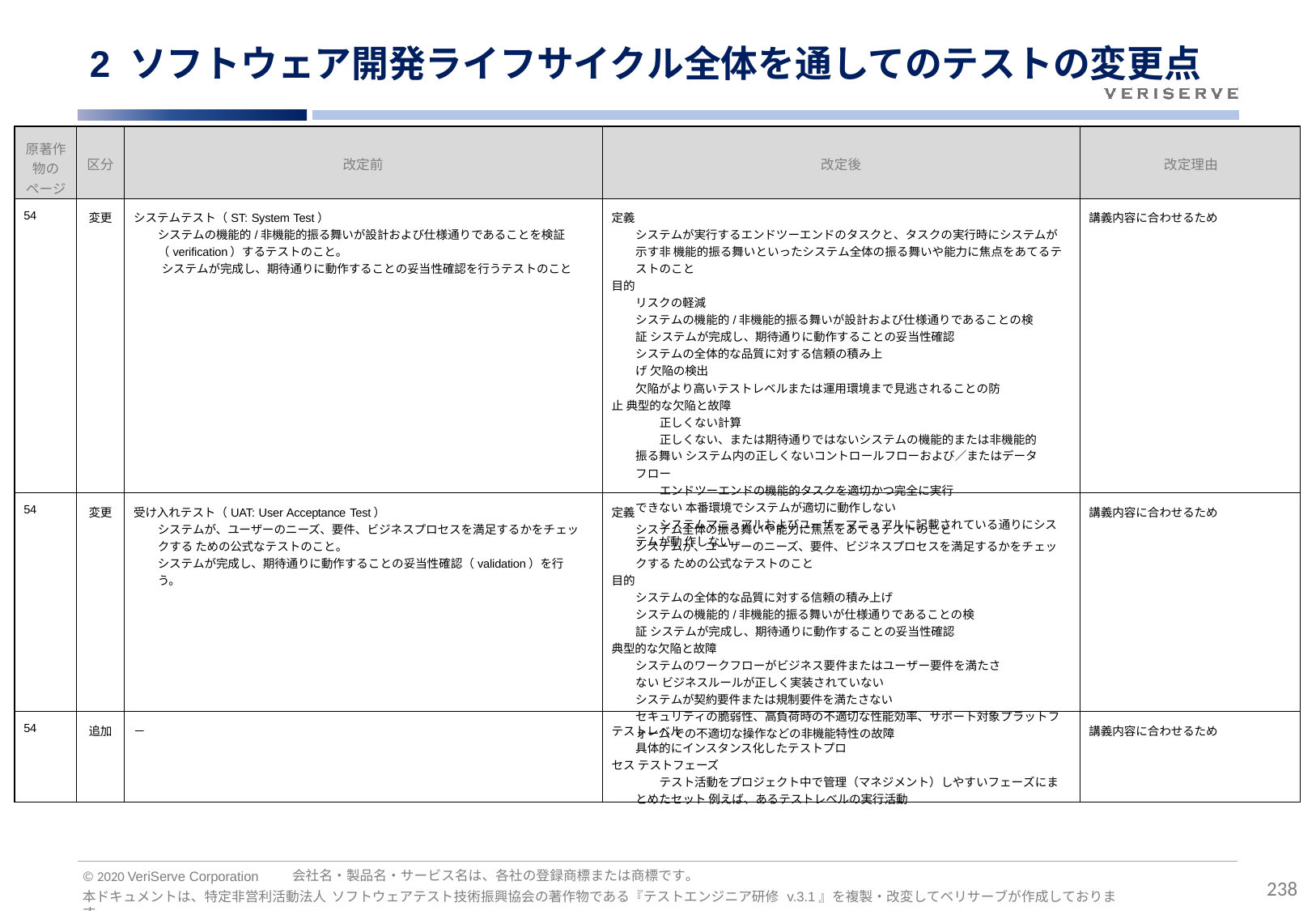

# 2 ソフトウェア開発ライフサイクル全体を通してのテストの変更点

| 原著作 物の ページ | 区分 | 改定前 | 改定後 | 改定理由 |
| --- | --- | --- | --- | --- |
| 54 | 変更 | システムテスト（ST: System Test） システムの機能的/非機能的振る舞いが設計および仕様通りであることを検証 （verification）するテストのこと。 システムが完成し、期待通りに動作することの妥当性確認を行うテストのこと | 定義 システムが実行するエンドツーエンドのタスクと、タスクの実行時にシステムが示す非 機能的振る舞いといったシステム全体の振る舞いや能力に焦点をあてるテストのこと 目的 リスクの軽減 システムの機能的/非機能的振る舞いが設計および仕様通りであることの検証 システムが完成し、期待通りに動作することの妥当性確認 システムの全体的な品質に対する信頼の積み上げ 欠陥の検出 欠陥がより高いテストレベルまたは運用環境まで見逃されることの防止 典型的な欠陥と故障 正しくない計算 正しくない、または期待通りではないシステムの機能的または非機能的振る舞い システム内の正しくないコントロールフローおよび／またはデータフロー エンドツーエンドの機能的タスクを適切かつ完全に実行できない 本番環境でシステムが適切に動作しない システムマニュアルおよびユーザーマニュアルに記載されている通りにシステムが動 作しない | 講義内容に合わせるため |
| 54 | 変更 | 受け入れテスト（UAT: User Acceptance Test） システムが、ユーザーのニーズ、要件、ビジネスプロセスを満足するかをチェックする ための公式なテストのこと。 システムが完成し、期待通りに動作することの妥当性確認（validation）を行う。 | 定義 システム全体の振る舞いや能力に焦点をあてるテストのこと システムが、ユーザーのニーズ、要件、ビジネスプロセスを満足するかをチェックする ための公式なテストのこと 目的 システムの全体的な品質に対する信頼の積み上げ システムの機能的/非機能的振る舞いが仕様通りであることの検証 システムが完成し、期待通りに動作することの妥当性確認 典型的な欠陥と故障 システムのワークフローがビジネス要件またはユーザー要件を満たさない ビジネスルールが正しく実装されていない システムが契約要件または規制要件を満たさない セキュリティの脆弱性、高負荷時の不適切な性能効率、サポート対象プラットフォーム での不適切な操作などの非機能特性の故障 | 講義内容に合わせるため |
| 54 | 追加 | － | テストレベル 具体的にインスタンス化したテストプロセス テストフェーズ テスト活動をプロジェクト中で管理（マネジメント）しやすいフェーズにまとめたセット 例えば、あるテストレベルの実行活動 | 講義内容に合わせるため |
会社名・製品名・サービス名は、各社の登録商標または商標です。
© 2020 VeriServe Corporation
238
本ドキュメントは、特定非営利活動法人 ソフトウェアテスト技術振興協会の著作物である『テストエンジニア研修 v.3.1』を複製・改変してベリサーブが作成しております。